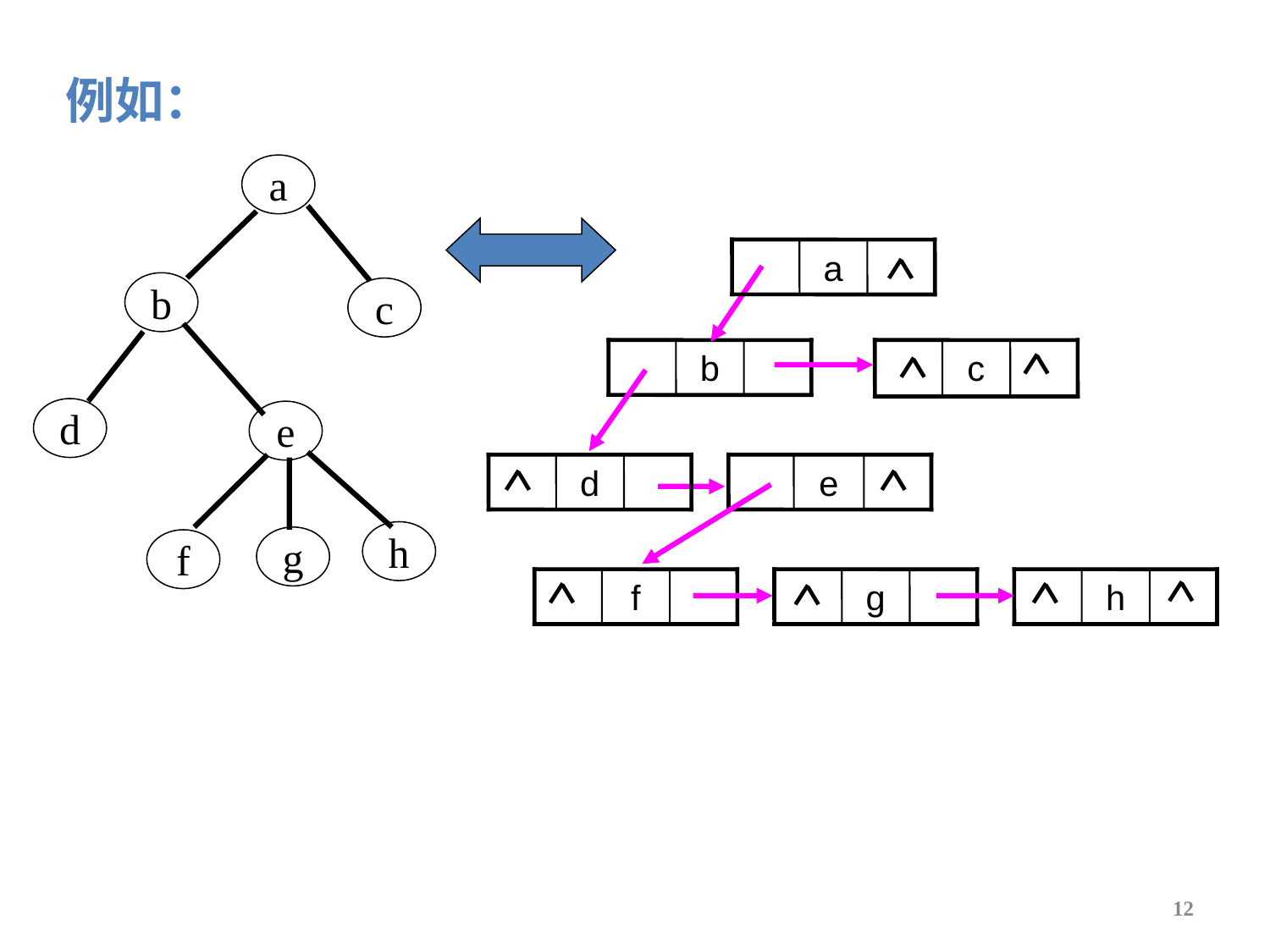

# 例如：
a

b
c

d
e

h
g
f

a

b

c

d

e

f

g

h

12